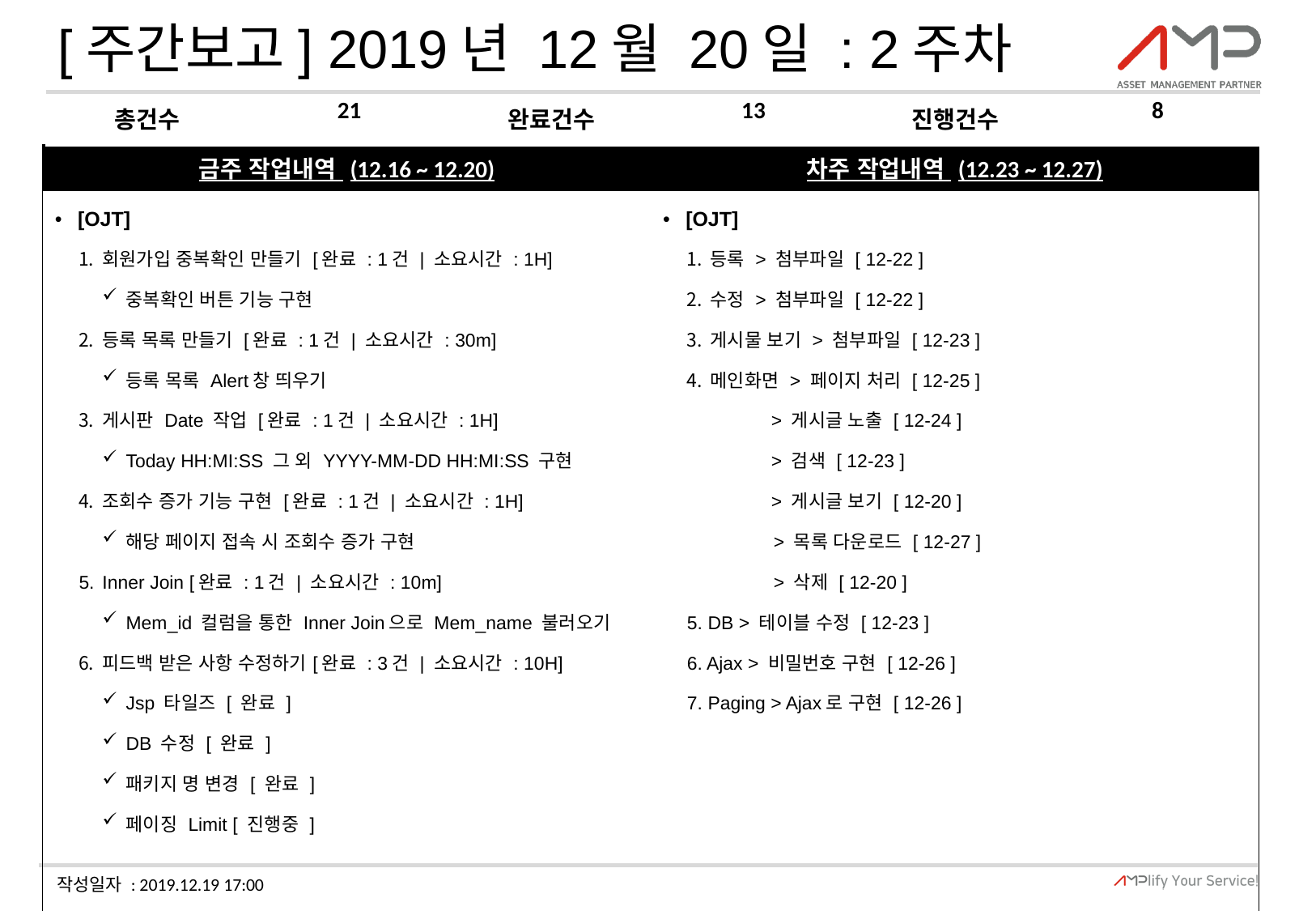

# [주간보고] 2019년 12월 20일 : 2주차
| 총건수 | 21 | 완료건수 | 13 | 진행건수 | 8 |
| --- | --- | --- | --- | --- | --- |
| 금주 작업내역 (12.16 ~ 12.20) | 차주 작업내역 (12.23 ~ 12.27) |
| --- | --- |
| [OJT] 회원가입 중복확인 만들기 [완료 : 1건 | 소요시간 : 1H] 중복확인 버튼 기능 구현 등록 목록 만들기 [완료 : 1건 | 소요시간 : 30m] 등록 목록 Alert창 띄우기 게시판 Date 작업 [완료 : 1건 | 소요시간 : 1H] Today HH:MI:SS 그 외 YYYY-MM-DD HH:MI:SS 구현 조회수 증가 기능 구현 [완료 : 1건 | 소요시간 : 1H] 해당 페이지 접속 시 조회수 증가 구현 Inner Join [완료 : 1건 | 소요시간 : 10m] Mem\_id 컬럼을 통한 Inner Join으로 Mem\_name 불러오기 피드백 받은 사항 수정하기[완료 : 3건 | 소요시간 : 10H] Jsp 타일즈 [ 완료 ] DB 수정 [ 완료 ] 패키지 명 변경 [ 완료 ] 페이징 Limit [ 진행중 ] | [OJT] 등록 > 첨부파일 [ 12-22 ] 수정 > 첨부파일 [ 12-22 ] 게시물 보기 > 첨부파일 [ 12-23 ] 메인화면 > 페이지 처리 [ 12-25 ] > 게시글 노출 [ 12-24 ] > 검색 [ 12-23 ] > 게시글 보기 [ 12-20 ] > 목록 다운로드 [ 12-27 ] > 삭제 [ 12-20 ] 5. DB > 테이블 수정 [ 12-23 ] 6. Ajax > 비밀번호 구현 [ 12-26 ] 7. Paging > Ajax로 구현 [ 12-26 ] |
작성일자 : 2019.12.19 17:00